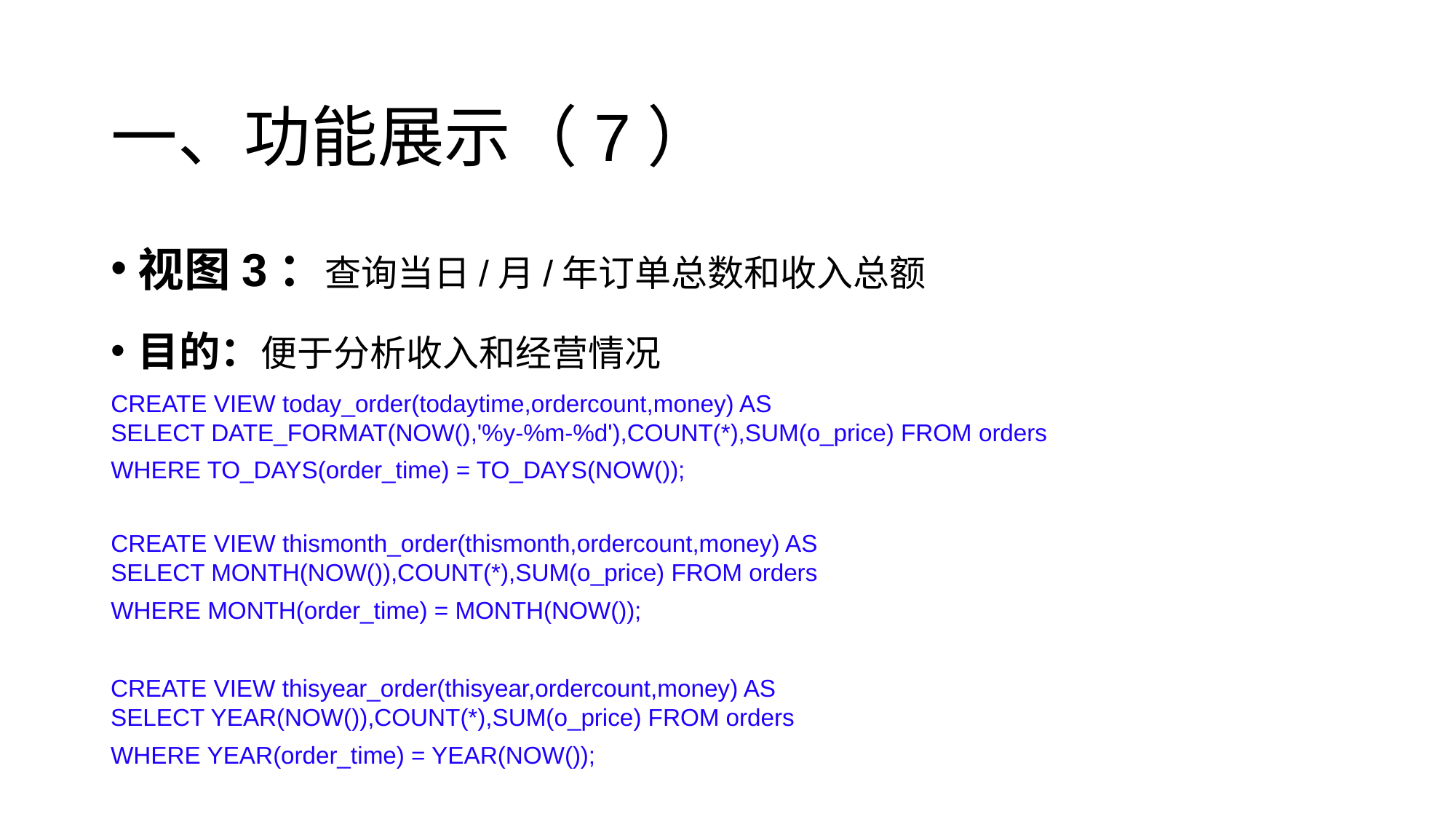

# 一、功能展示（7）
视图3：查询当日/月/年订单总数和收入总额
目的：便于分析收入和经营情况
CREATE VIEW today_order(todaytime,ordercount,money) AS
SELECT DATE_FORMAT(NOW(),'%y-%m-%d'),COUNT(*),SUM(o_price) FROM orders
WHERE TO_DAYS(order_time) = TO_DAYS(NOW());
CREATE VIEW thismonth_order(thismonth,ordercount,money) AS
SELECT MONTH(NOW()),COUNT(*),SUM(o_price) FROM orders
WHERE MONTH(order_time) = MONTH(NOW());
CREATE VIEW thisyear_order(thisyear,ordercount,money) AS
SELECT YEAR(NOW()),COUNT(*),SUM(o_price) FROM orders
WHERE YEAR(order_time) = YEAR(NOW());